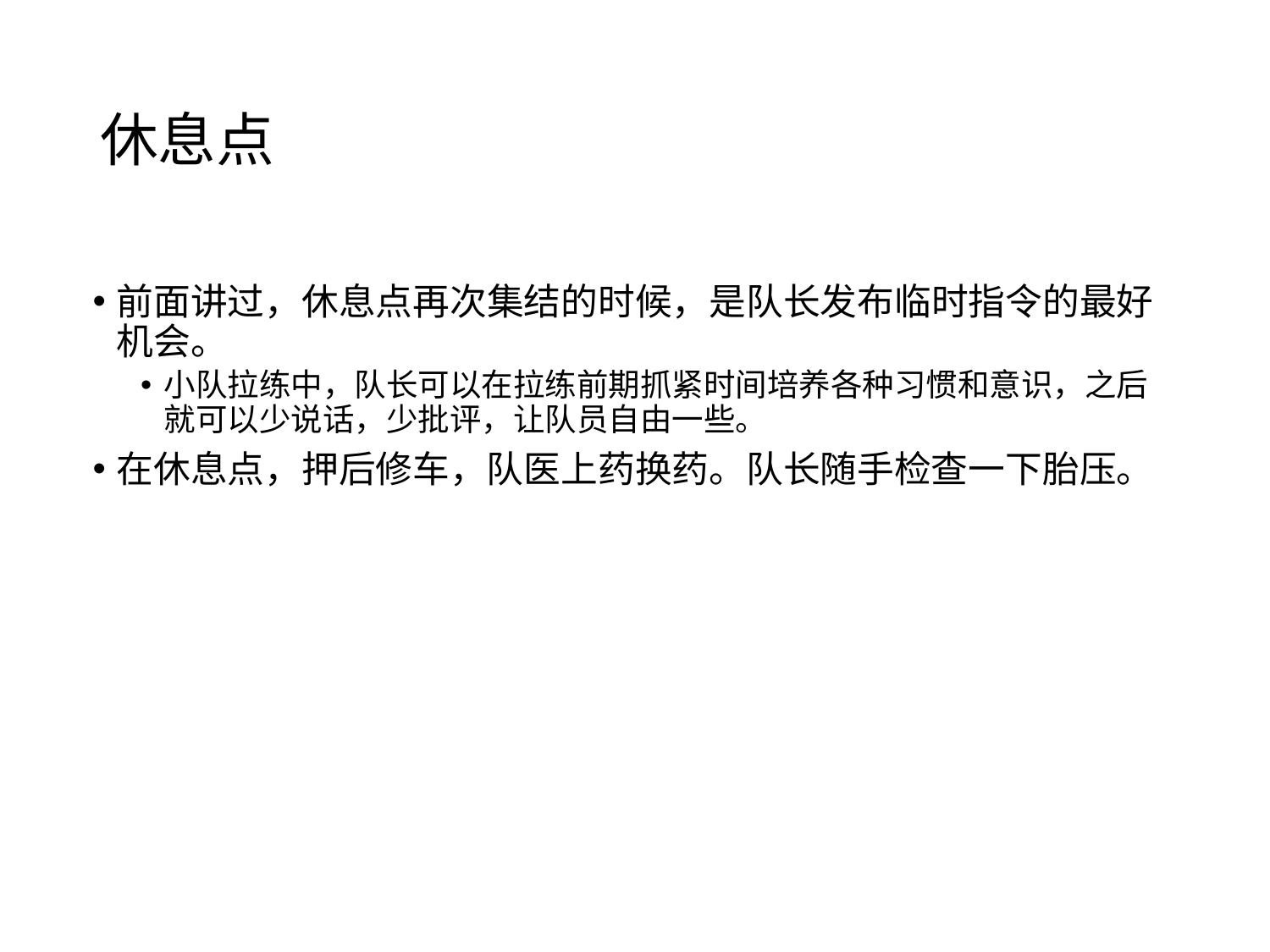

# 休息点
前面讲过，休息点再次集结的时候，是队长发布临时指令的最好机会。
小队拉练中，队长可以在拉练前期抓紧时间培养各种习惯和意识，之后就可以少说话，少批评，让队员自由一些。
在休息点，押后修车，队医上药换药。队长随手检查一下胎压。